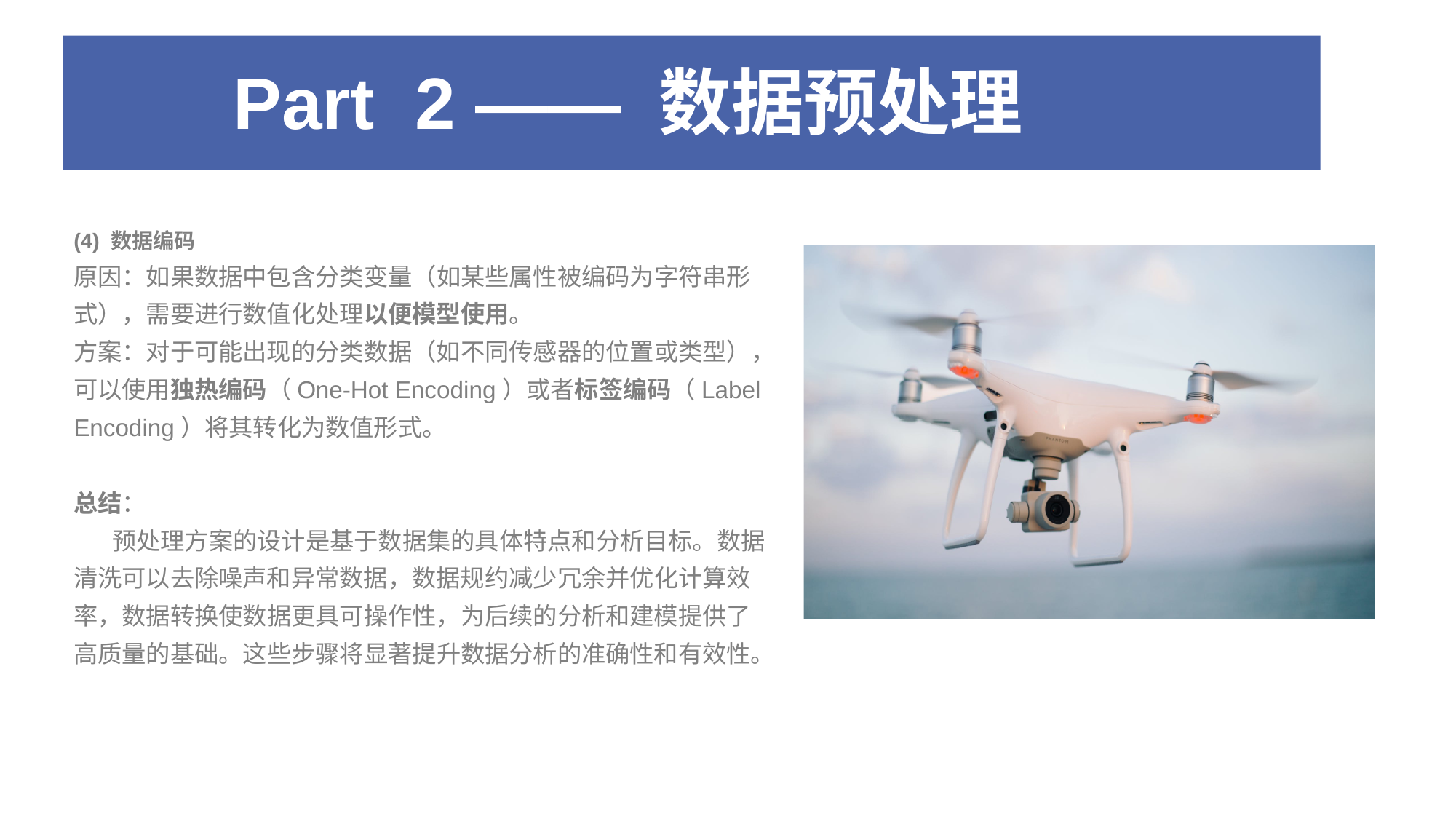

Part  2 —— 数据预处理

(4) 数据编码
原因：如果数据中包含分类变量（如某些属性被编码为字符串形式），需要进行数值化处理以便模型使用。
方案：对于可能出现的分类数据（如不同传感器的位置或类型），可以使用独热编码（One-Hot Encoding）或者标签编码（Label Encoding）将其转化为数值形式。

总结：
      预处理方案的设计是基于数据集的具体特点和分析目标。数据清洗可以去除噪声和异常数据，数据规约减少冗余并优化计算效率，数据转换使数据更具可操作性，为后续的分析和建模提供了高质量的基础。这些步骤将显著提升数据分析的准确性和有效性。